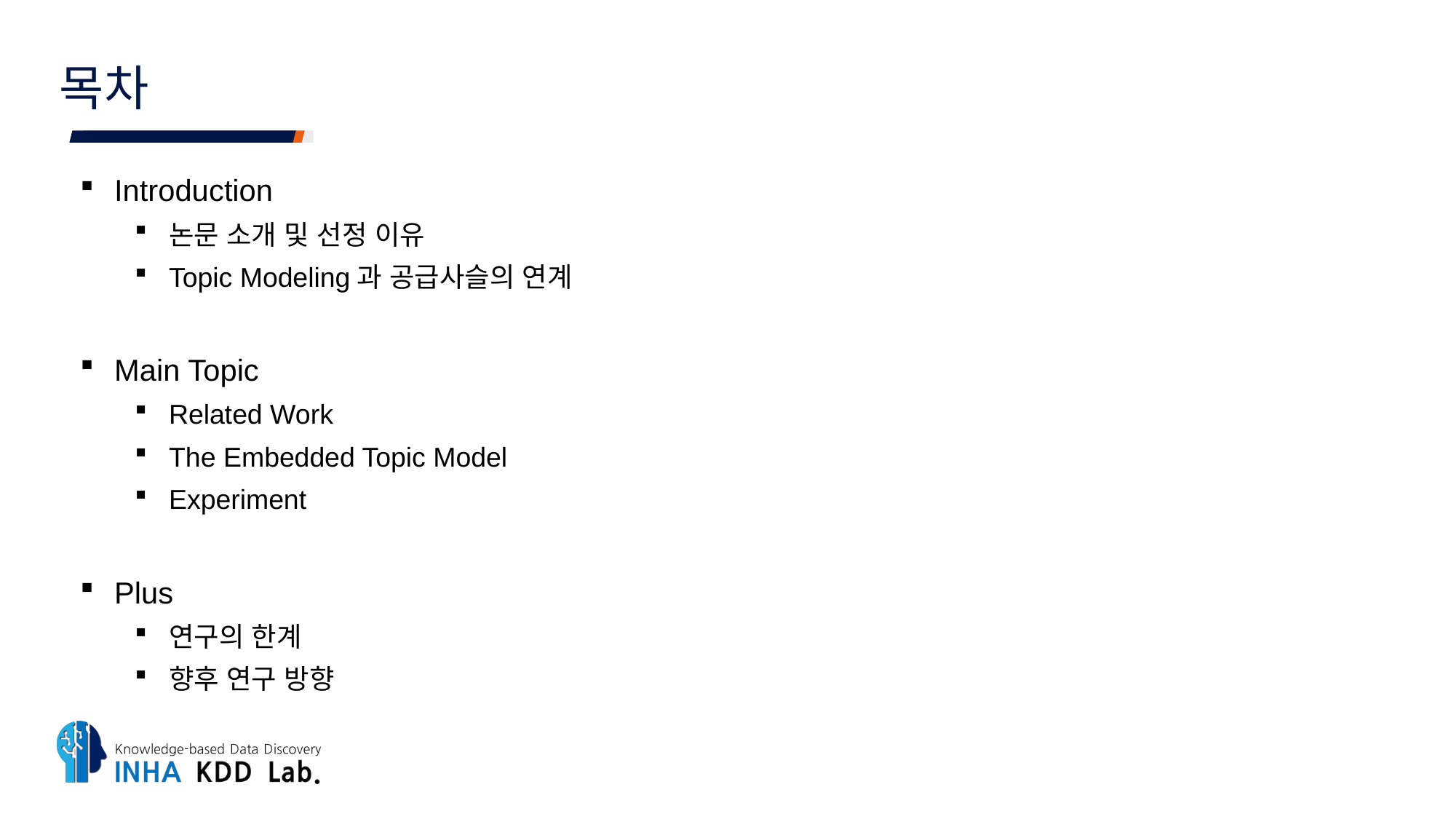

# 목차

Introduction
논문 소개 및 선정 이유
Topic Modeling과 공급사슬의 연계

Main Topic
Related Work
The Embedded Topic Model
Experiment

Plus
연구의 한계
향후 연구 방향